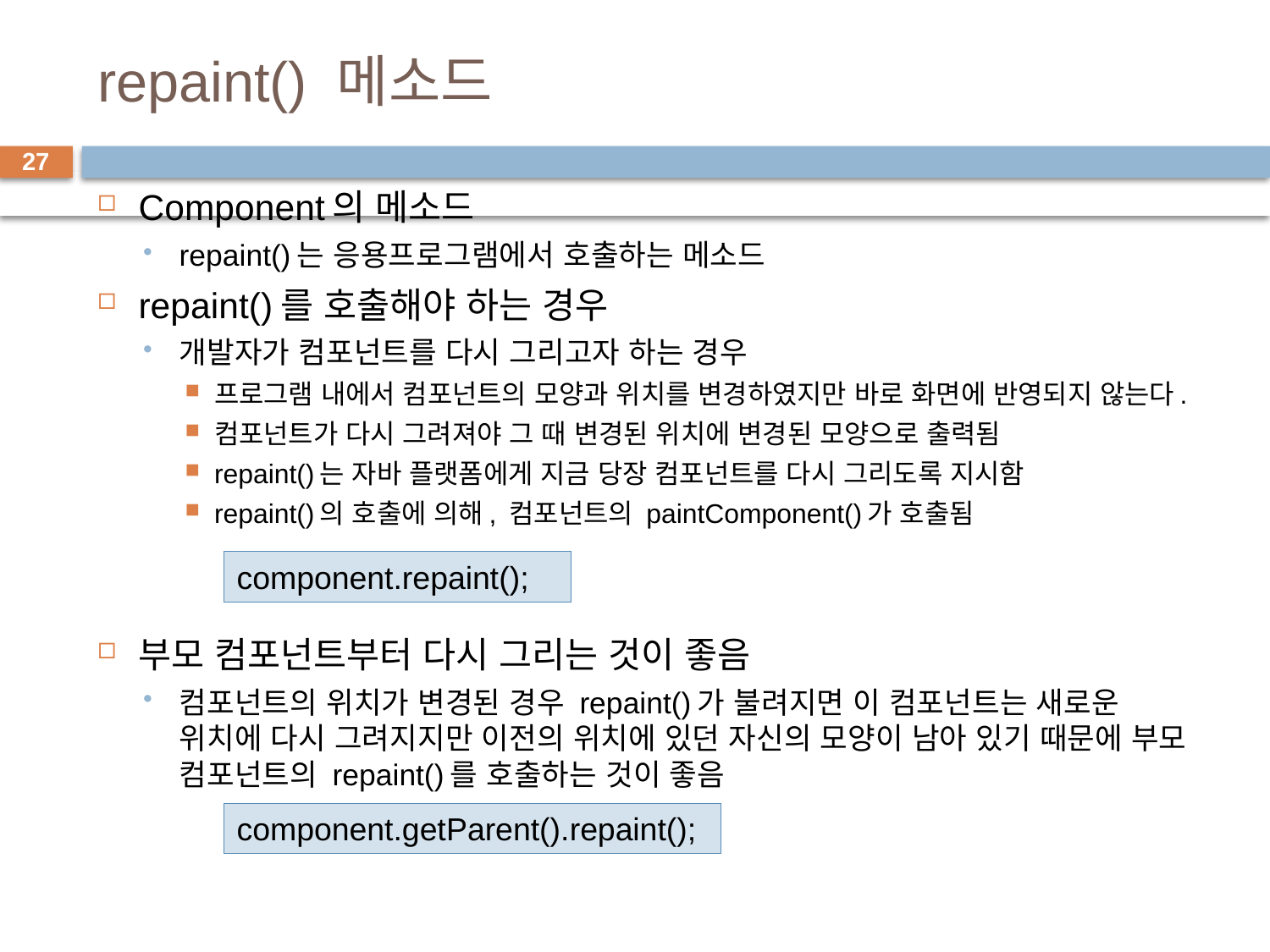

# repaint() 메소드
27
Component의 메소드
repaint()는 응용프로그램에서 호출하는 메소드
repaint()를 호출해야 하는 경우
개발자가 컴포넌트를 다시 그리고자 하는 경우
프로그램 내에서 컴포넌트의 모양과 위치를 변경하였지만 바로 화면에 반영되지 않는다.
컴포넌트가 다시 그려져야 그 때 변경된 위치에 변경된 모양으로 출력됨
repaint()는 자바 플랫폼에게 지금 당장 컴포넌트를 다시 그리도록 지시함
repaint()의 호출에 의해, 컴포넌트의 paintComponent()가 호출됨

부모 컴포넌트부터 다시 그리는 것이 좋음
컴포넌트의 위치가 변경된 경우 repaint()가 불려지면 이 컴포넌트는 새로운 위치에 다시 그려지지만 이전의 위치에 있던 자신의 모양이 남아 있기 때문에 부모 컴포넌트의 repaint()를 호출하는 것이 좋음
component.repaint();
component.getParent().repaint();